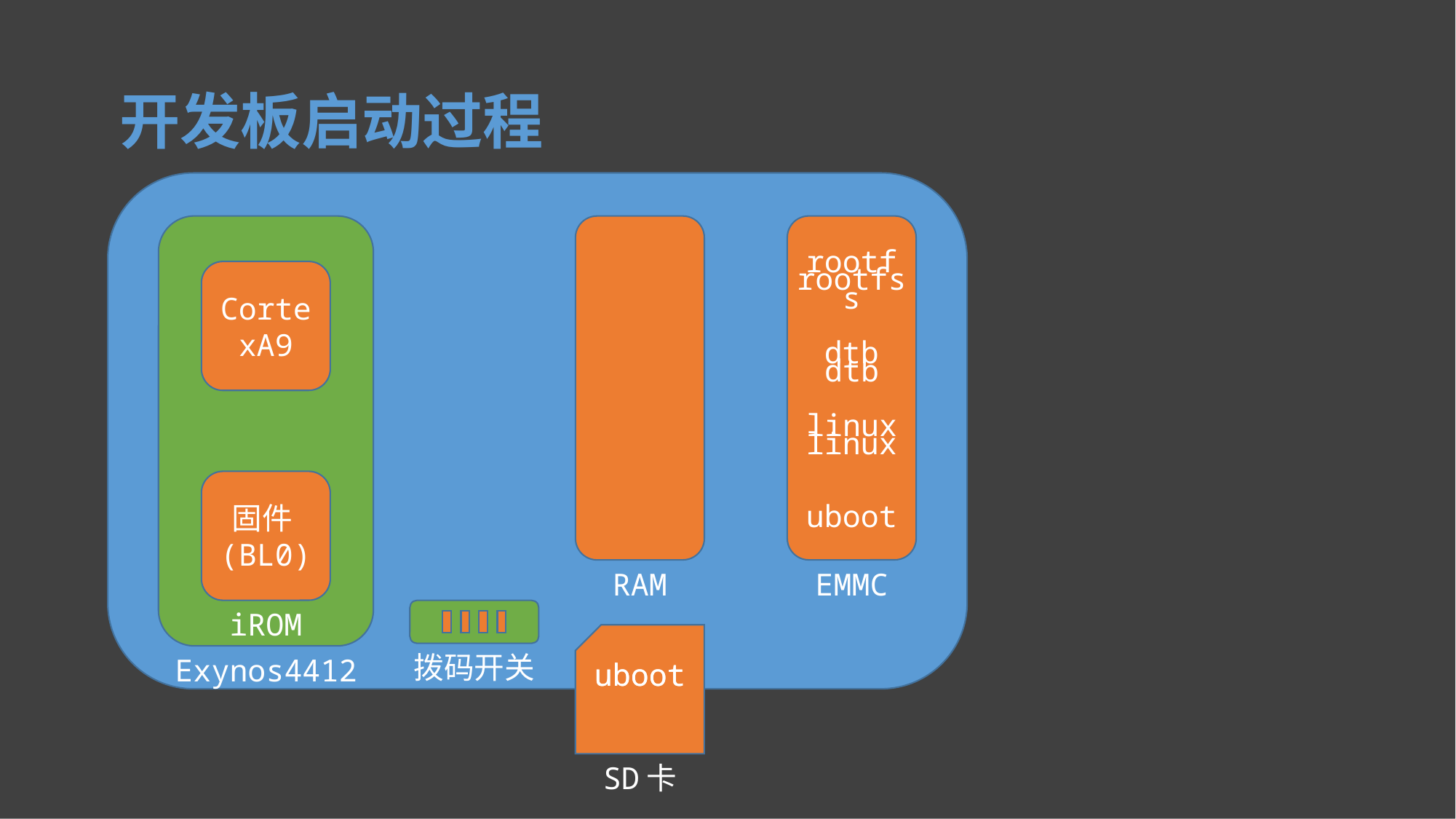

开发板启动过程

rootfs

dtb

linux

uboot

rootfs
CortexA9
dtb
linux
固件(BL0)
RAM
EMMC
iROM

uboot
拨码开关
Exynos4412
uboot
SD卡